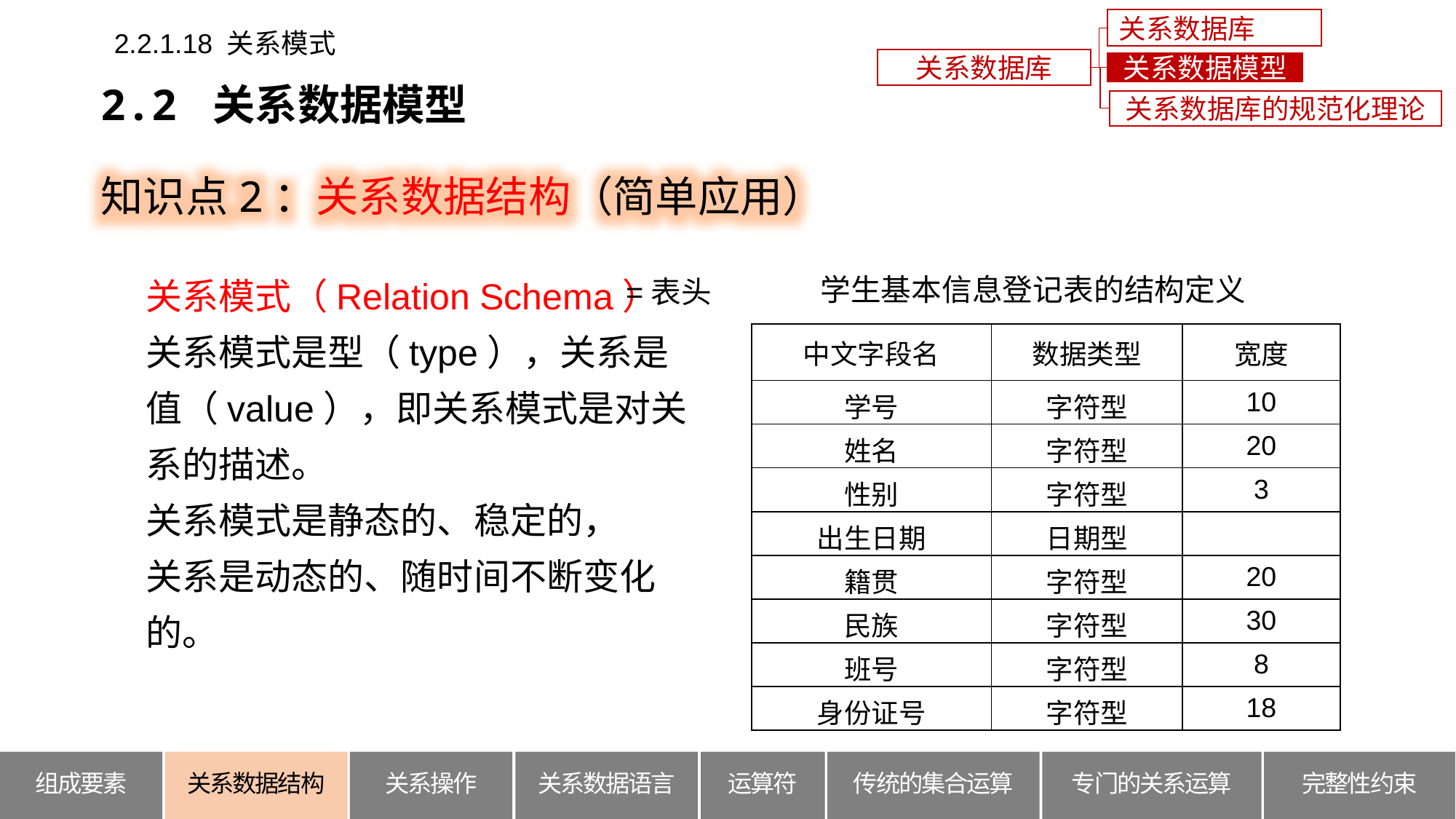

关系数据库概述
2.2.1.18 关系模式
关系数据库
关系数据模型
2.2 关系数据模型
关系数据库的规范化理论
知识点2：关系数据结构（简单应用）
学生基本信息登记表的结构定义
关系模式（Relation Schema）
关系模式是型（type），关系是值（value），即关系模式是对关系的描述。
关系模式是静态的、稳定的，
关系是动态的、随时间不断变化的。
=表头
| 中文字段名 | 数据类型 | 宽度 |
| --- | --- | --- |
| 学号 | 字符型 | 10 |
| 姓名 | 字符型 | 20 |
| 性别 | 字符型 | 3 |
| 出生日期 | 日期型 |  |
| 籍贯 | 字符型 | 20 |
| 民族 | 字符型 | 30 |
| 班号 | 字符型 | 8 |
| 身份证号 | 字符型 | 18 |
关系数据结构
组成要素
关系操作
关系数据语言
运算符
传统的集合运算
专门的关系运算
完整性约束